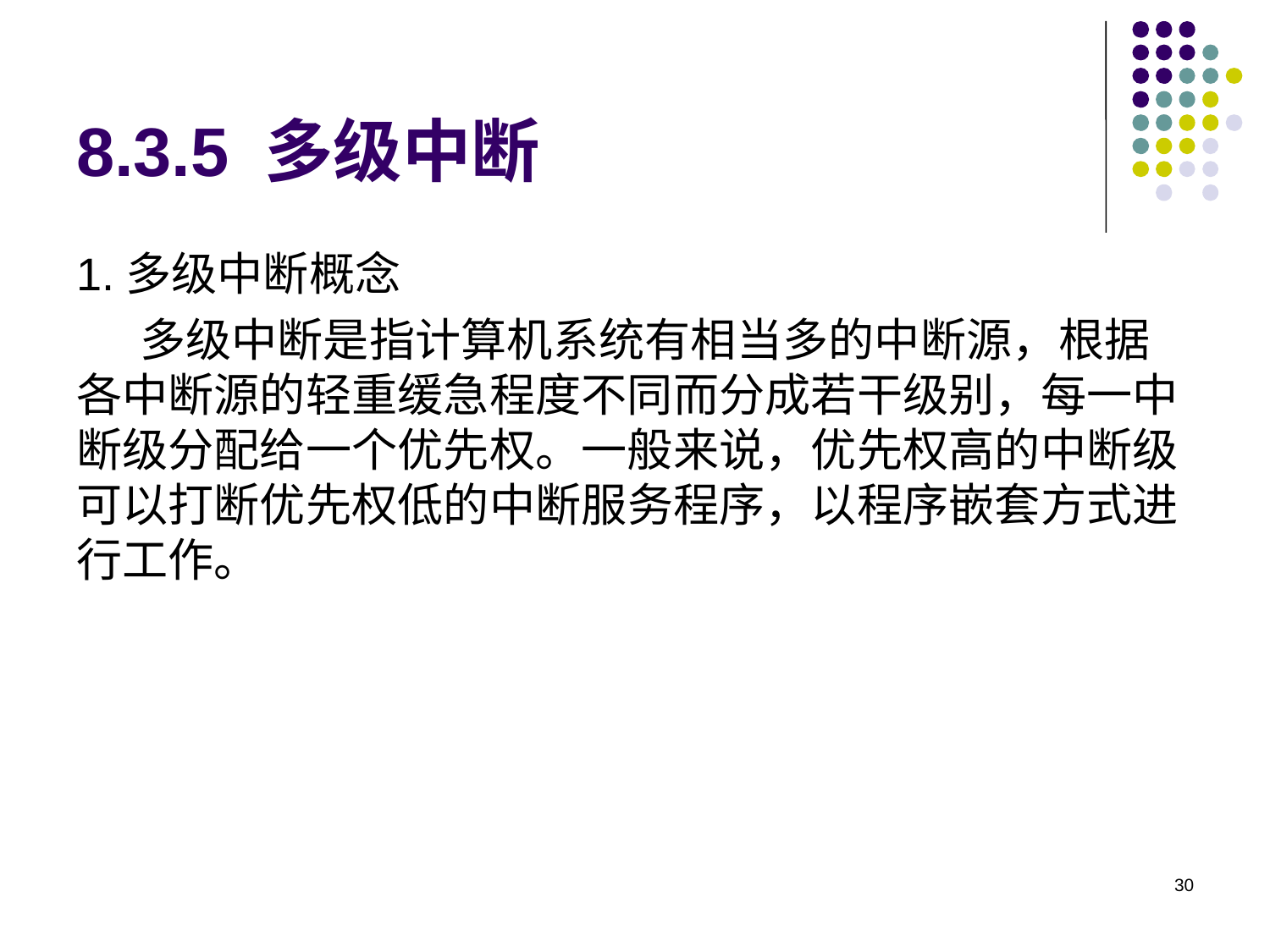

# 8.3.5 多级中断
1.多级中断概念
多级中断是指计算机系统有相当多的中断源，根据各中断源的轻重缓急程度不同而分成若干级别，每一中断级分配给一个优先权。一般来说，优先权高的中断级可以打断优先权低的中断服务程序，以程序嵌套方式进行工作。
30